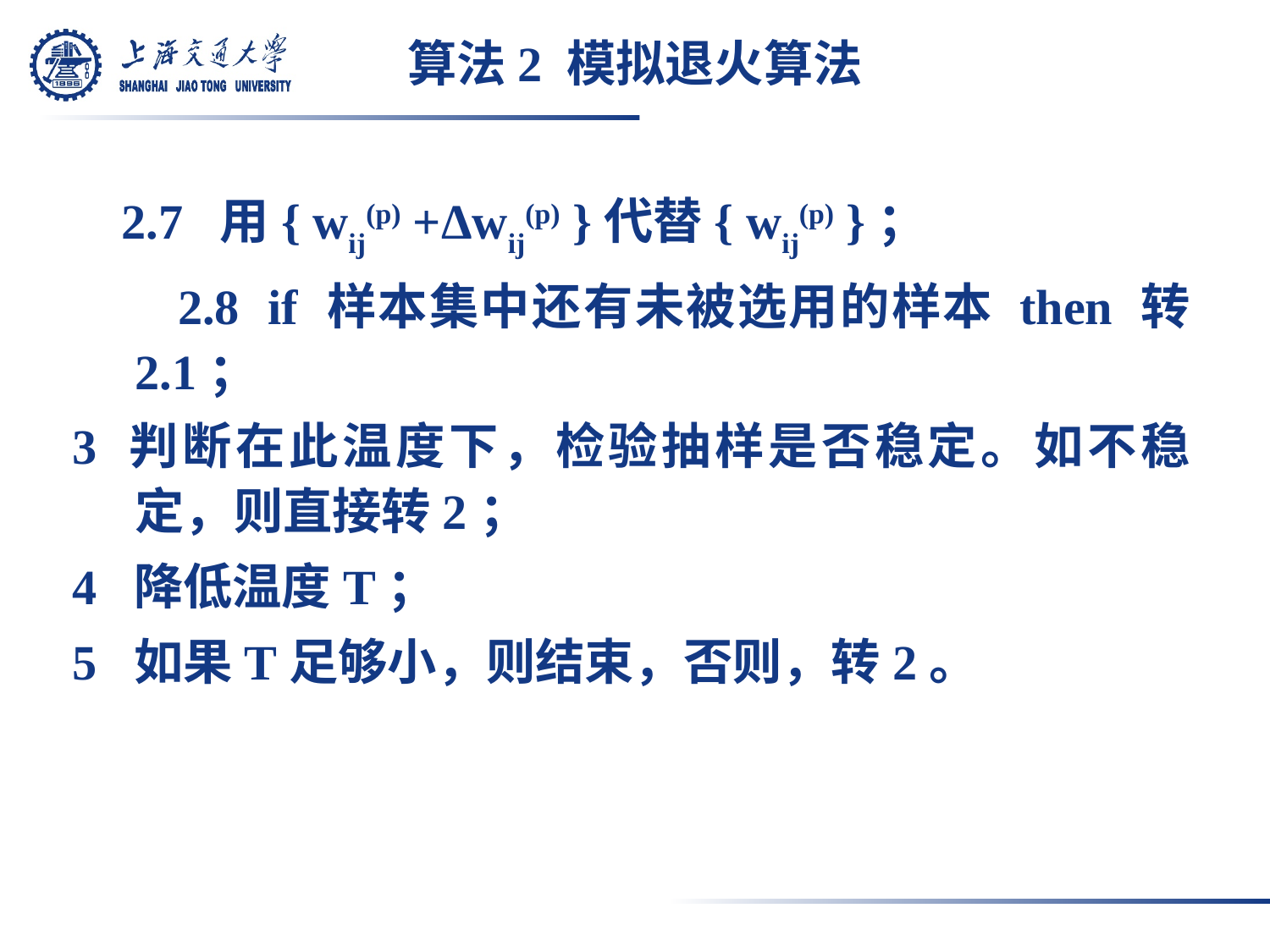

# 算法2 模拟退火算法
    2.7  用{ wij(p) +Δwij(p) }代替{ wij(p) }；
	   2.8  if 样本集中还有未被选用的样本 then 转 2.1；
3 判断在此温度下，检验抽样是否稳定。如不稳定，则直接转2；
4  降低温度T；
5  如果T足够小，则结束，否则，转2。